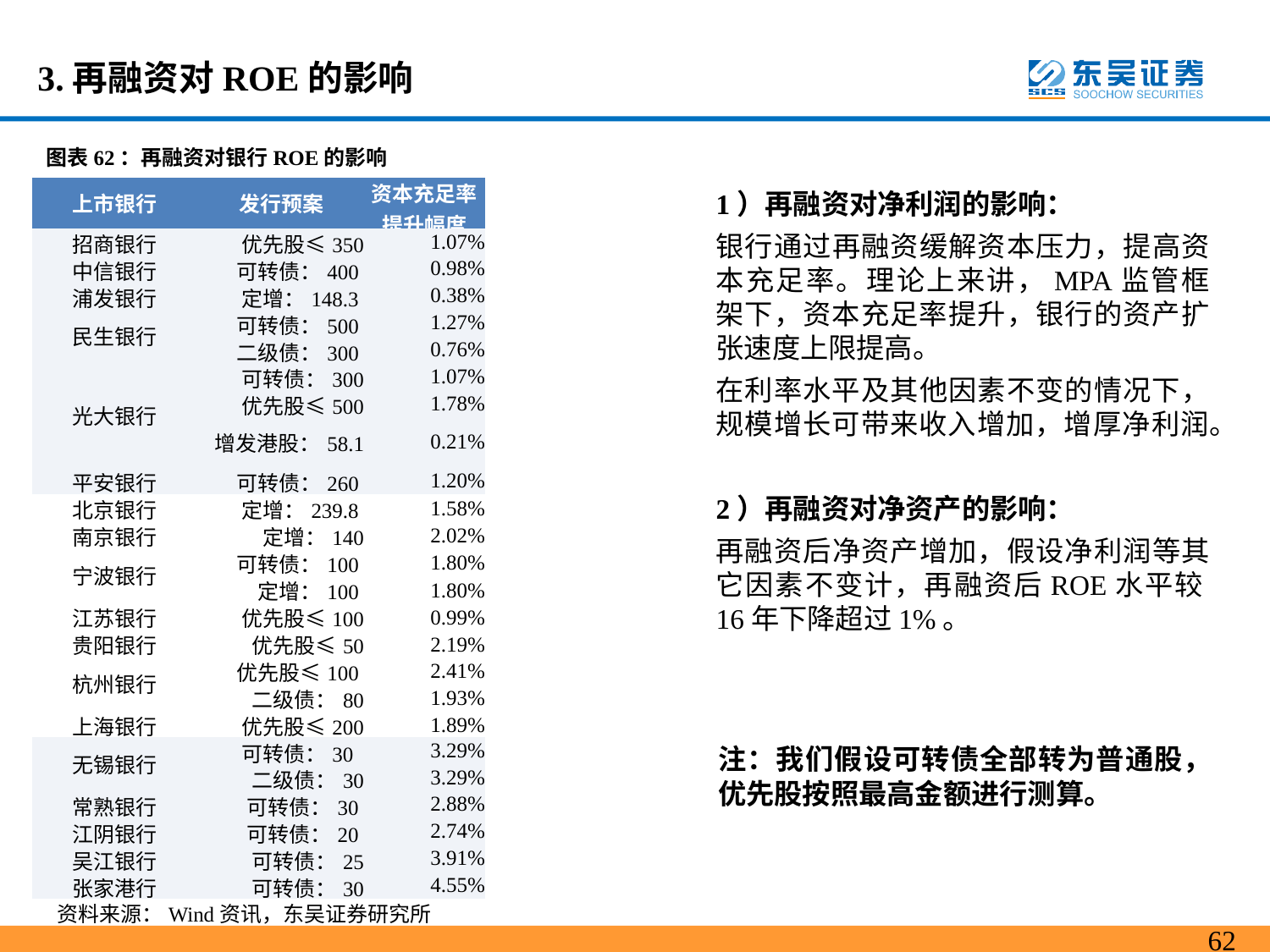

3.再融资对ROE的影响

图表62：再融资对银行ROE的影响
| 上市银行 | 发行预案 | 资本充足率提升幅度 |
| --- | --- | --- |
| 招商银行 | 优先股≤350 | 1.07% |
| 中信银行 | 可转债：400 | 0.98% |
| 浦发银行 | 定增：148.3 | 0.38% |
| 民生银行 | 可转债：500 | 1.27% |
|  | 二级债：300 | 0.76% |
| 光大银行 | 可转债：300 | 1.07% |
|  | 优先股≤500 | 1.78% |
|  | 增发港股：58.1 | 0.21% |
| 平安银行 | 可转债：260 | 1.20% |
| 北京银行 | 定增：239.8 | 1.58% |
| 南京银行 | 定增：140 | 2.02% |
| 宁波银行 | 可转债：100 | 1.80% |
|  | 定增：100 | 1.80% |
| 江苏银行 | 优先股≤100 | 0.99% |
| 贵阳银行 | 优先股≤50 | 2.19% |
| 杭州银行 | 优先股≤100 | 2.41% |
|  | 二级债：80 | 1.93% |
| 上海银行 | 优先股≤200 | 1.89% |
| 无锡银行 | 可转债：30 | 3.29% |
|  | 二级债：30 | 3.29% |
| 常熟银行 | 可转债：30 | 2.88% |
| 江阴银行 | 可转债：20 | 2.74% |
| 吴江银行 | 可转债：25 | 3.91% |
| 张家港行 | 可转债：30 | 4.55% |
1）再融资对净利润的影响：
银行通过再融资缓解资本压力，提高资本充足率。理论上来讲，MPA监管框架下，资本充足率提升，银行的资产扩张速度上限提高。
在利率水平及其他因素不变的情况下，规模增长可带来收入增加，增厚净利润。

2）再融资对净资产的影响：
再融资后净资产增加，假设净利润等其它因素不变计，再融资后ROE水平较16年下降超过1%。
注：我们假设可转债全部转为普通股，优先股按照最高金额进行测算。
资料来源：Wind资讯，东吴证券研究所
62